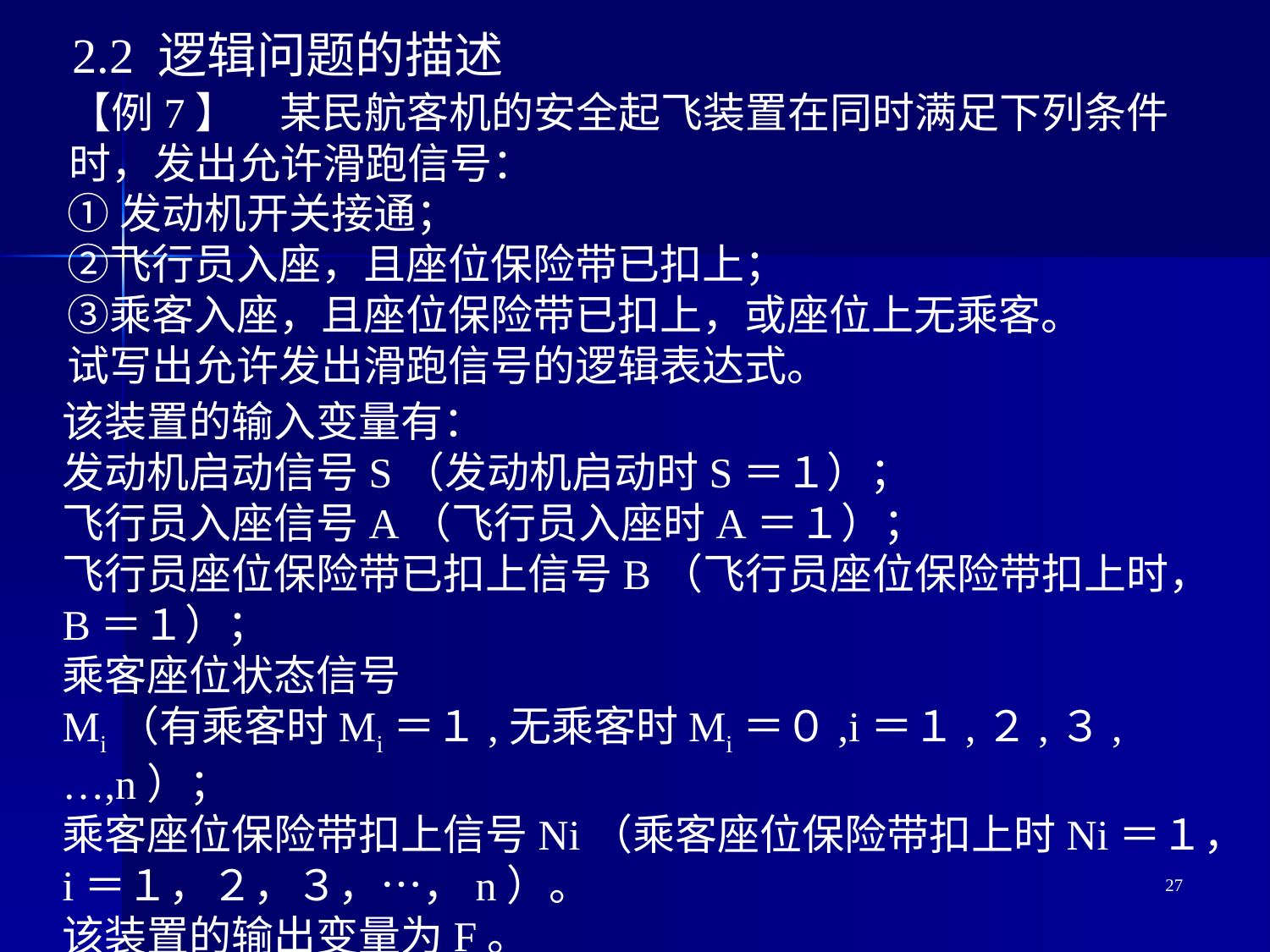

2.2 逻辑问题的描述
【例7】　某民航客机的安全起飞装置在同时满足下列条件时，发出允许滑跑信号：
①发动机开关接通；
②飞行员入座，且座位保险带已扣上；
③乘客入座，且座位保险带已扣上，或座位上无乘客。
试写出允许发出滑跑信号的逻辑表达式。
该装置的输入变量有：
发动机启动信号S（发动机启动时S＝１）；
飞行员入座信号A（飞行员入座时A＝１）；
飞行员座位保险带已扣上信号B（飞行员座位保险带扣上时，B＝１）；
乘客座位状态信号
Mi（有乘客时Mi＝１,无乘客时Mi＝０,i＝１,２,３,…,n）；
乘客座位保险带扣上信号Ni（乘客座位保险带扣上时Ni＝１，i＝１，２，３，…，n）。
该装置的输出变量为F。
27